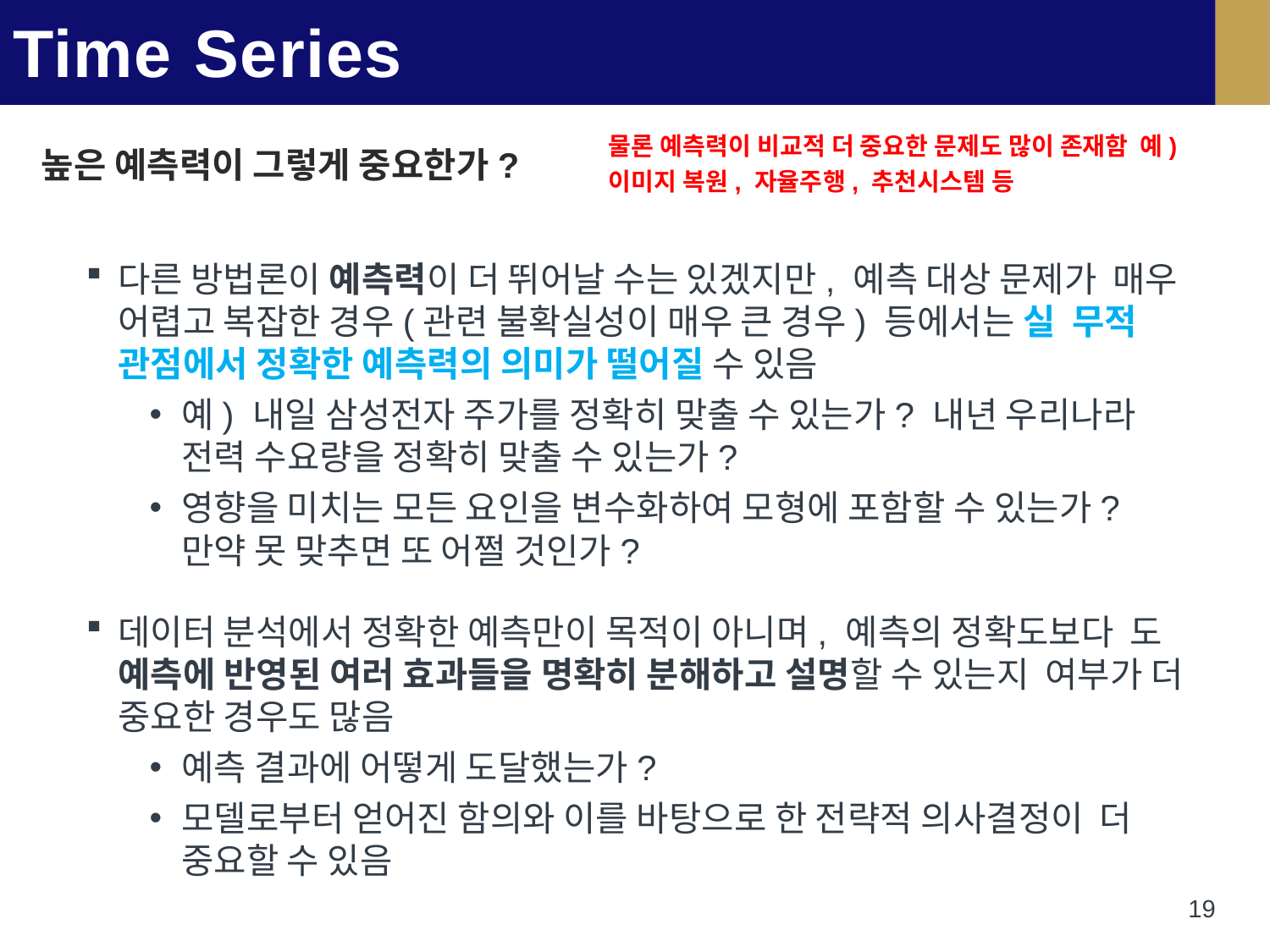

# Time Series Analysis
물론 예측력이 비교적 더 중요한 문제도 많이 존재함  예) 이미지 복원, 자율주행, 추천시스템 등
높은 예측력이 그렇게 중요한가?
다른 방법론이 예측력이 더 뛰어날 수는 있겠지만, 예측 대상 문제가  매우 어렵고 복잡한 경우(관련 불확실성이 매우 큰 경우) 등에서는 실  무적 관점에서 정확한 예측력의 의미가 떨어질 수 있음
예) 내일 삼성전자 주가를 정확히 맞출 수 있는가? 내년 우리나라  전력 수요량을 정확히 맞출 수 있는가?
영향을 미치는 모든 요인을 변수화하여 모형에 포함할 수 있는가?
만약 못 맞추면 또 어쩔 것인가?

데이터 분석에서 정확한 예측만이 목적이 아니며, 예측의 정확도보다  도 예측에 반영된 여러 효과들을 명확히 분해하고 설명할 수 있는지  여부가 더 중요한 경우도 많음
예측 결과에 어떻게 도달했는가?
모델로부터 얻어진 함의와 이를 바탕으로 한 전략적 의사결정이  더 중요할 수 있음
19